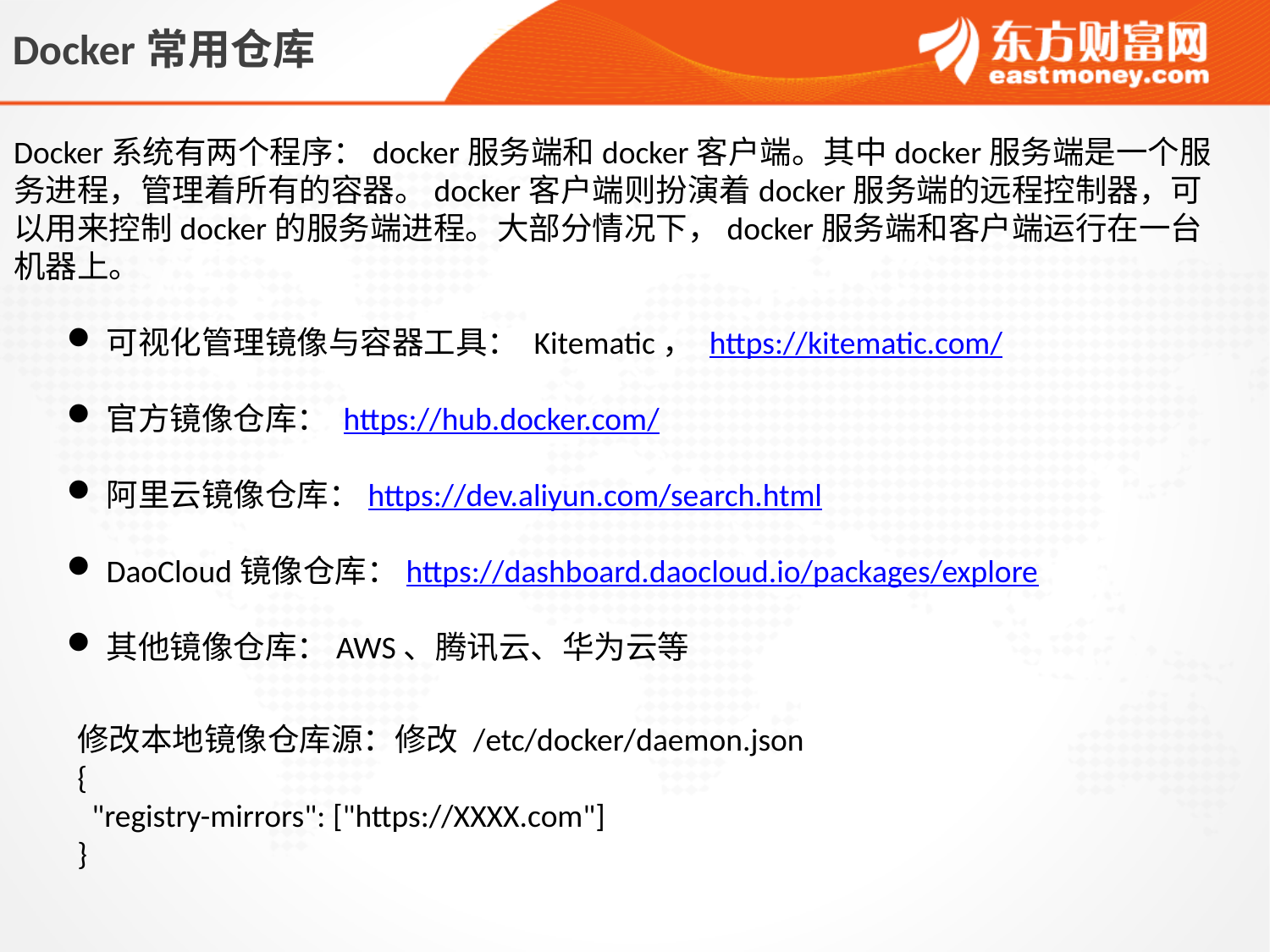

Docker常用仓库
Docker系统有两个程序：docker服务端和docker客户端。其中docker服务端是一个服务进程，管理着所有的容器。docker客户端则扮演着docker服务端的远程控制器，可以用来控制docker的服务端进程。大部分情况下，docker服务端和客户端运行在一台机器上。
可视化管理镜像与容器工具： Kitematic， https://kitematic.com/

官方镜像仓库： https://hub.docker.com/

阿里云镜像仓库：https://dev.aliyun.com/search.html

DaoCloud镜像仓库：https://dashboard.daocloud.io/packages/explore

其他镜像仓库：AWS、腾讯云、华为云等

修改本地镜像仓库源：修改 /etc/docker/daemon.json
{
  "registry-mirrors": ["https://XXXX.com"]
}